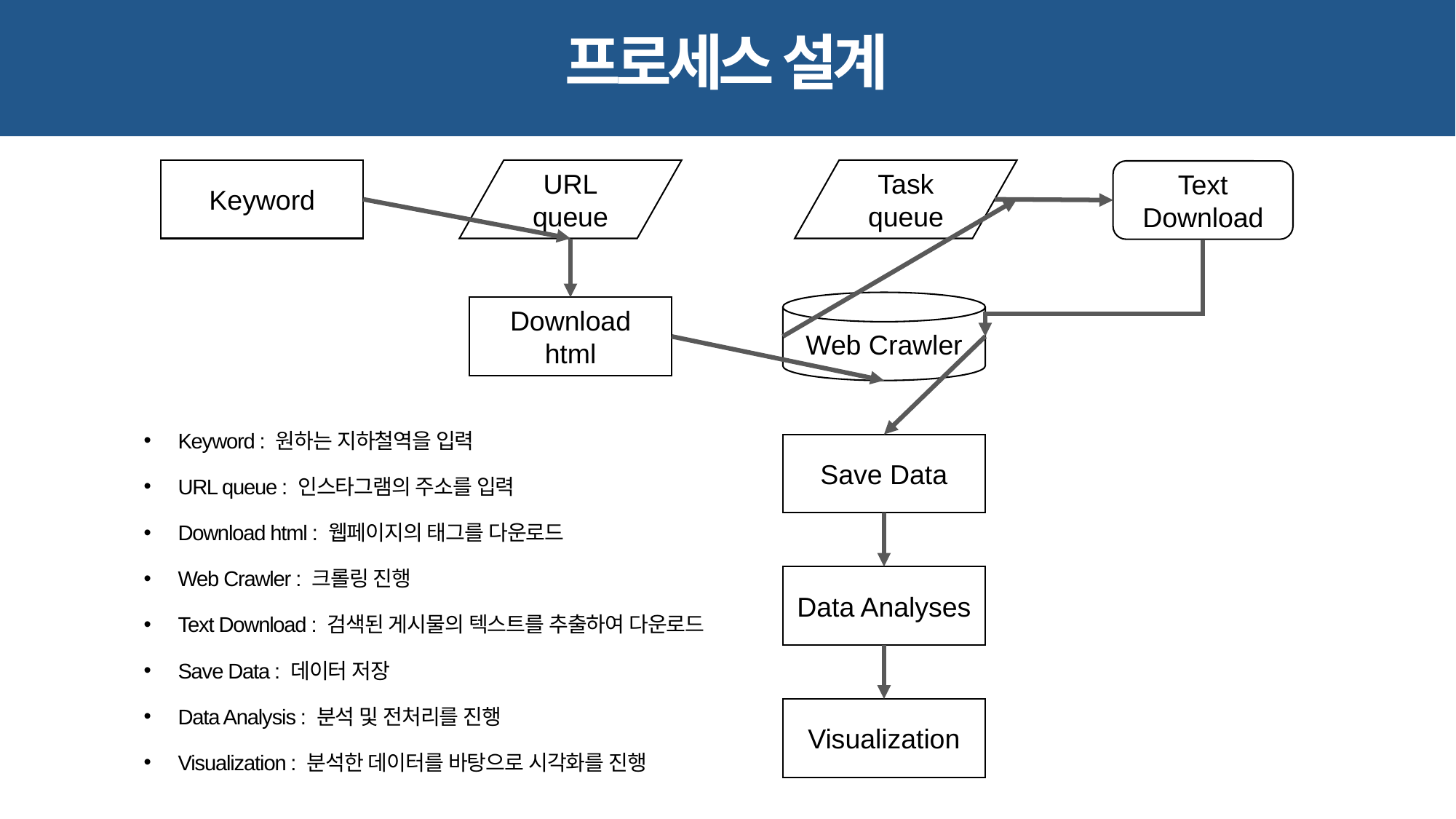

프로세스 설계
Task
queue
Keyword
URL
queue
Text
Download
Web Crawler
Download
html
Save Data
Data Analyses
Visualization
Keyword : 원하는 지하철역을 입력
URL queue : 인스타그램의 주소를 입력
Download html : 웹페이지의 태그를 다운로드
Web Crawler : 크롤링 진행
Text Download : 검색된 게시물의 텍스트를 추출하여 다운로드
Save Data : 데이터 저장
Data Analysis : 분석 및 전처리를 진행
Visualization : 분석한 데이터를 바탕으로 시각화를 진행